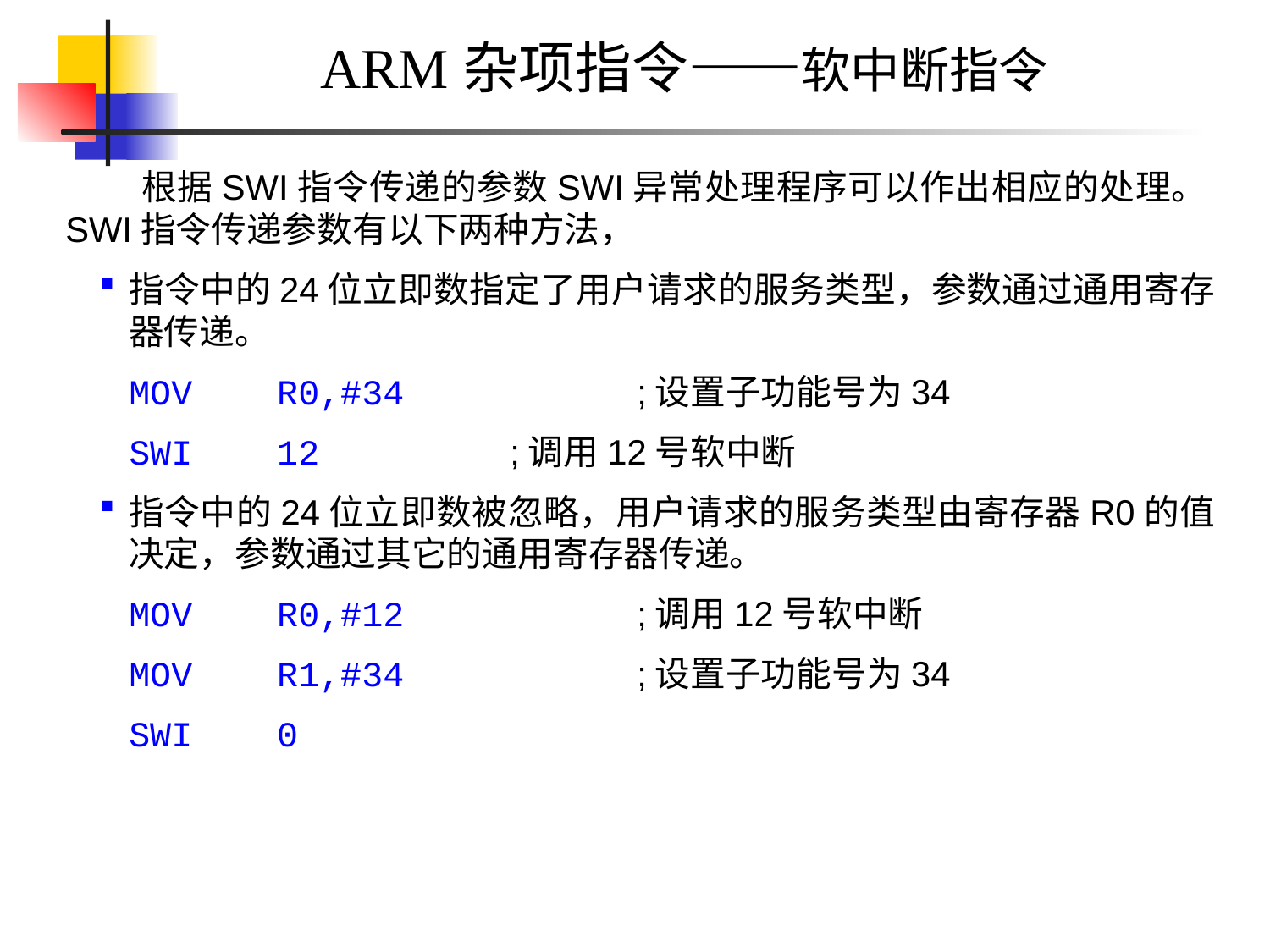

ARM杂项指令——软中断指令
        根据SWI指令传递的参数SWI异常处理程序可以作出相应的处理。SWI指令传递参数有以下两种方法，
指令中的24位立即数指定了用户请求的服务类型，参数通过通用寄存器传递。
MOV    R0,#34		;设置子功能号为34
SWI    12		;调用12号软中断
指令中的24位立即数被忽略，用户请求的服务类型由寄存器R0的值决定，参数通过其它的通用寄存器传递。
MOV    R0,#12		;调用12号软中断
MOV    R1,#34		;设置子功能号为34
SWI    0